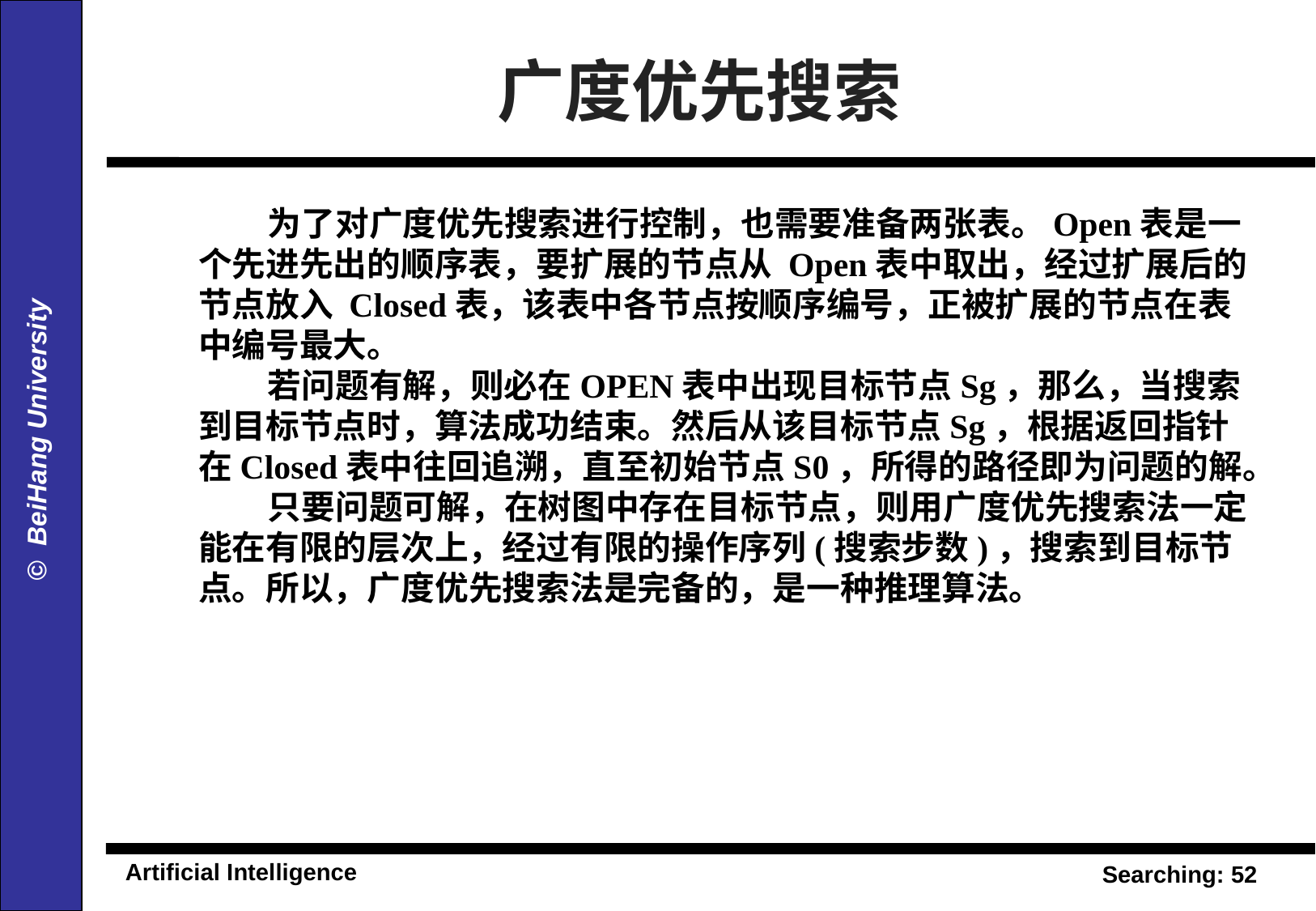

广度优先搜索
        为了对广度优先搜索进行控制，也需要准备两张表。Open表是一个先进先出的顺序表，要扩展的节点从 Open表中取出，经过扩展后的节点放入 Closed表，该表中各节点按顺序编号，正被扩展的节点在表中编号最大。
        若问题有解，则必在OPEN表中出现目标节点Sg，那么，当搜索到目标节点时，算法成功结束。然后从该目标节点Sg，根据返回指针在Closed表中往回追溯，直至初始节点S0，所得的路径即为问题的解。
        只要问题可解，在树图中存在目标节点，则用广度优先搜索法一定能在有限的层次上，经过有限的操作序列(搜索步数)，搜索到目标节点。所以，广度优先搜索法是完备的，是一种推理算法。